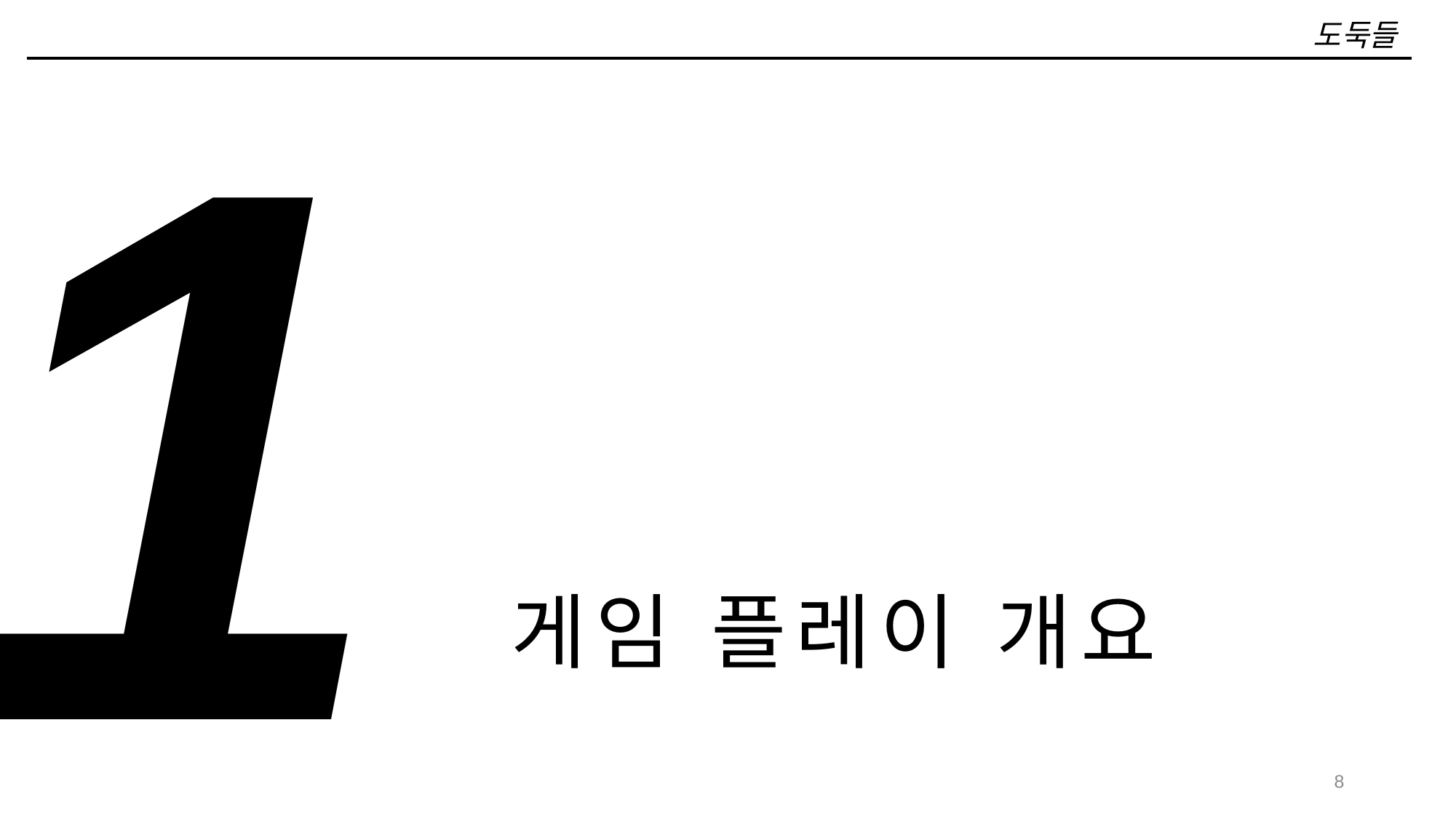

1
# 도둑들
게임 플레이 개요
8